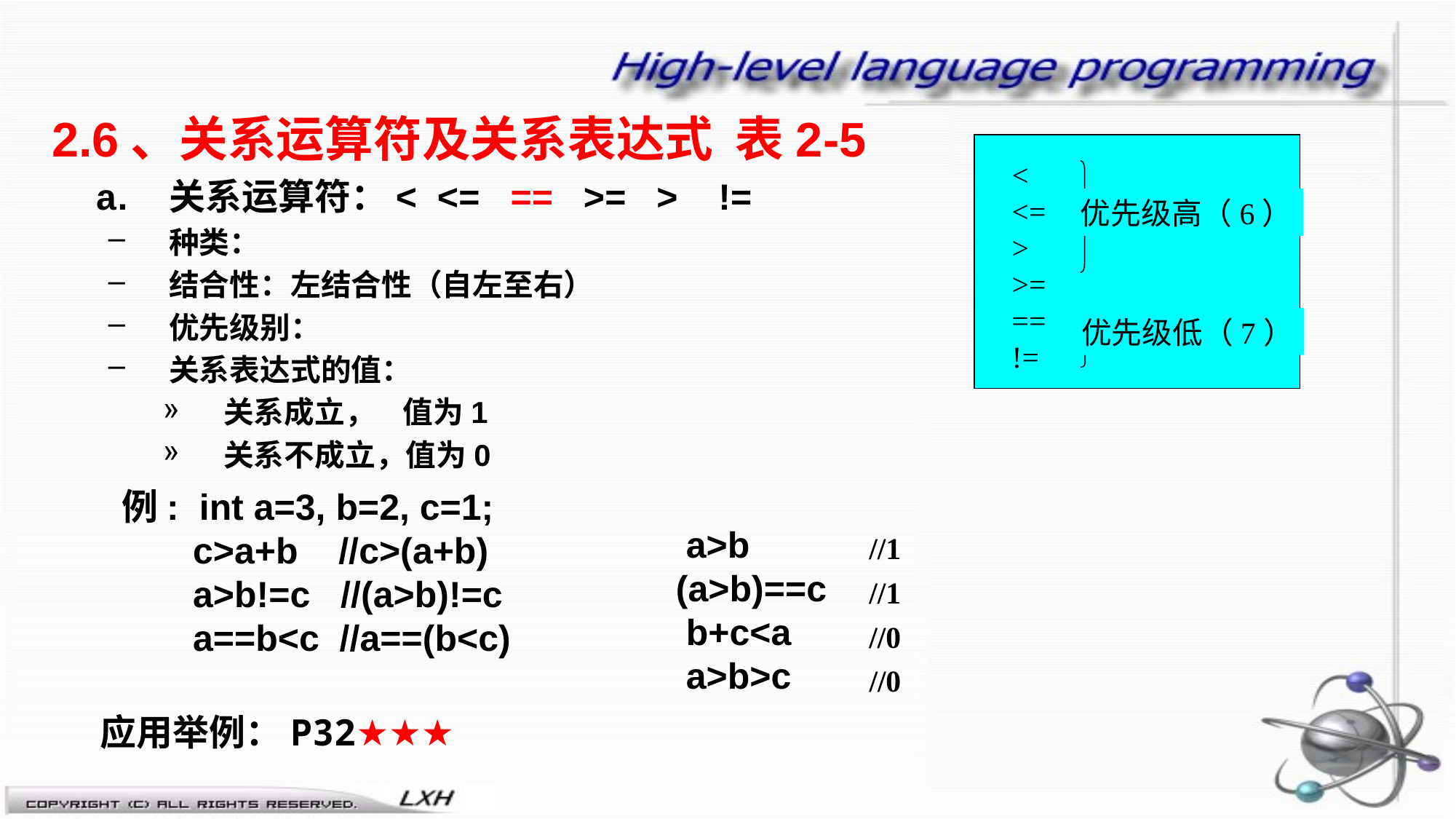

2.6、关系运算符及关系表达式  表2-5
关系运算符：<  <=   ==   >=   >    !=
种类：
结合性：左结合性（自左至右）
优先级别：
关系表达式的值：
关系成立，    值为1
关系不成立，值为0

<
<=
>
>=
==
!=

优先级高（6）
优先级低（7）

         a>b
        (a>b)==c
         b+c<a
         a>b>c
例:  int a=3, b=2, c=1;
       c>a+b    //c>(a+b)
       a>b!=c   //(a>b)!=c
       a==b<c  //a==(b<c)

//1
//1
//0
//0
应用举例：P32★★★